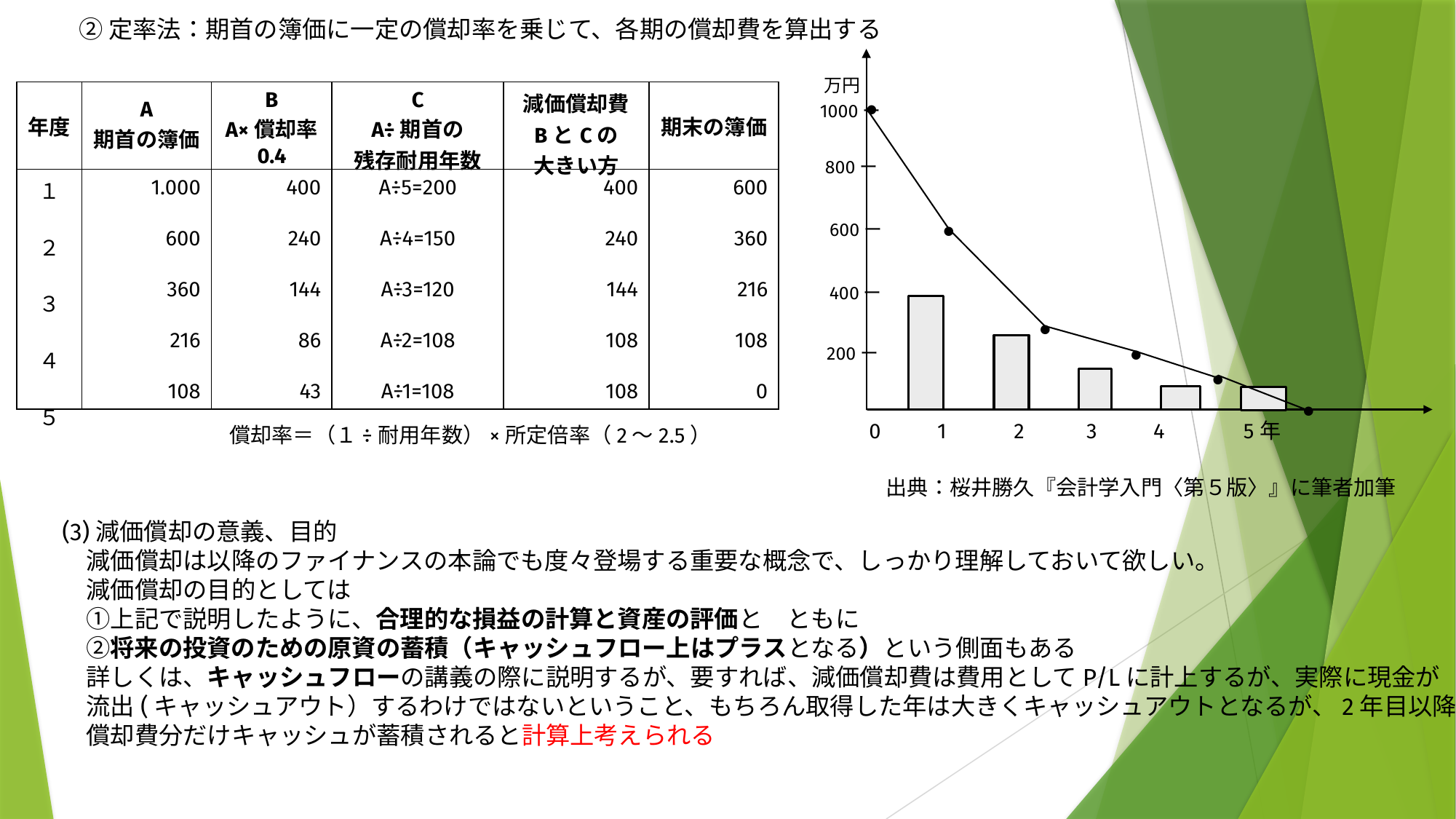

②定率法：期首の簿価に一定の償却率を乗じて、各期の償却費を算出する
万円
| 年度 | A 期首の簿価 | B A×償却率 0.4 | C A÷期首の 残存耐用年数 | 減価償却費 BとCの 大きい方 | 期末の簿価 |
| --- | --- | --- | --- | --- | --- |
| １ ２ ３ ４ ５ | 1.000 600 360 216 108 | 400 240 144 86 43 | A÷5=200 A÷4=150 A÷3=120 A÷2=108 A÷1=108 | 400 240 144 108 108 | 600 360 216 108 0 |
●
1000ー
800ー
●
600ー
　400ー

●

●
200ー
●

●
0          1            2           3          4              5年
償却率＝（１÷耐用年数）×所定倍率（2～2.5）
出典：桜井勝久『会計学入門〈第５版〉』に筆者加筆
(3)減価償却の意義、目的
　減価償却は以降のファイナンスの本論でも度々登場する重要な概念で、しっかり理解しておいて欲しい。
　減価償却の目的としては
　①上記で説明したように、合理的な損益の計算と資産の評価と　ともに
　②将来の投資のための原資の蓄積（キャッシュフロー上はプラスとなる）という側面もある
　詳しくは、キャッシュフローの講義の際に説明するが、要すれば、減価償却費は費用としてP/Lに計上するが、実際に現金が
　流出(キャッシュアウト）するわけではないということ、もちろん取得した年は大きくキャッシュアウトとなるが、2年目以降は
　償却費分だけキャッシュが蓄積されると計算上考えられる